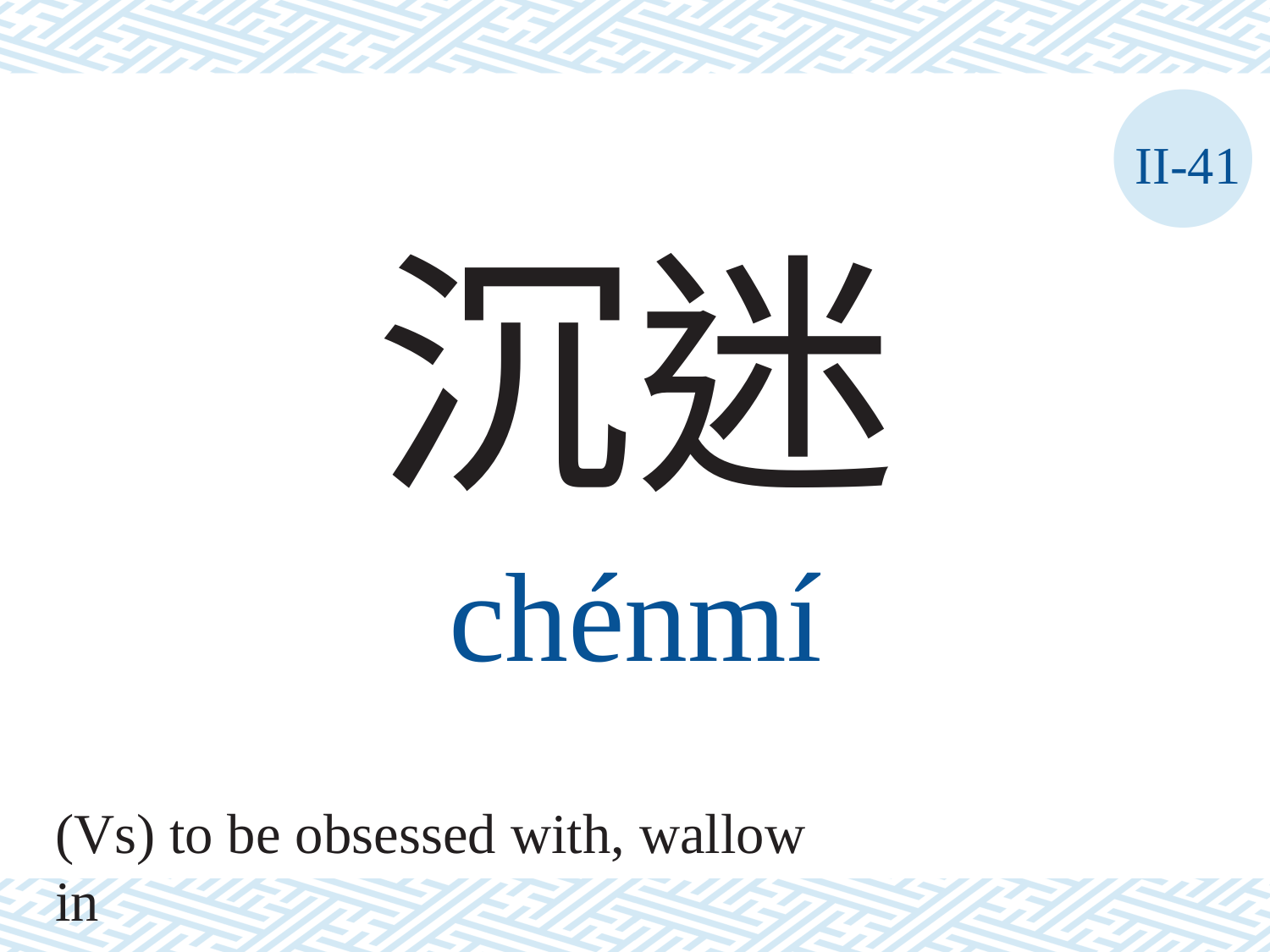

II-41
沉迷
chénmí
(Vs) to be obsessed with, wallow in